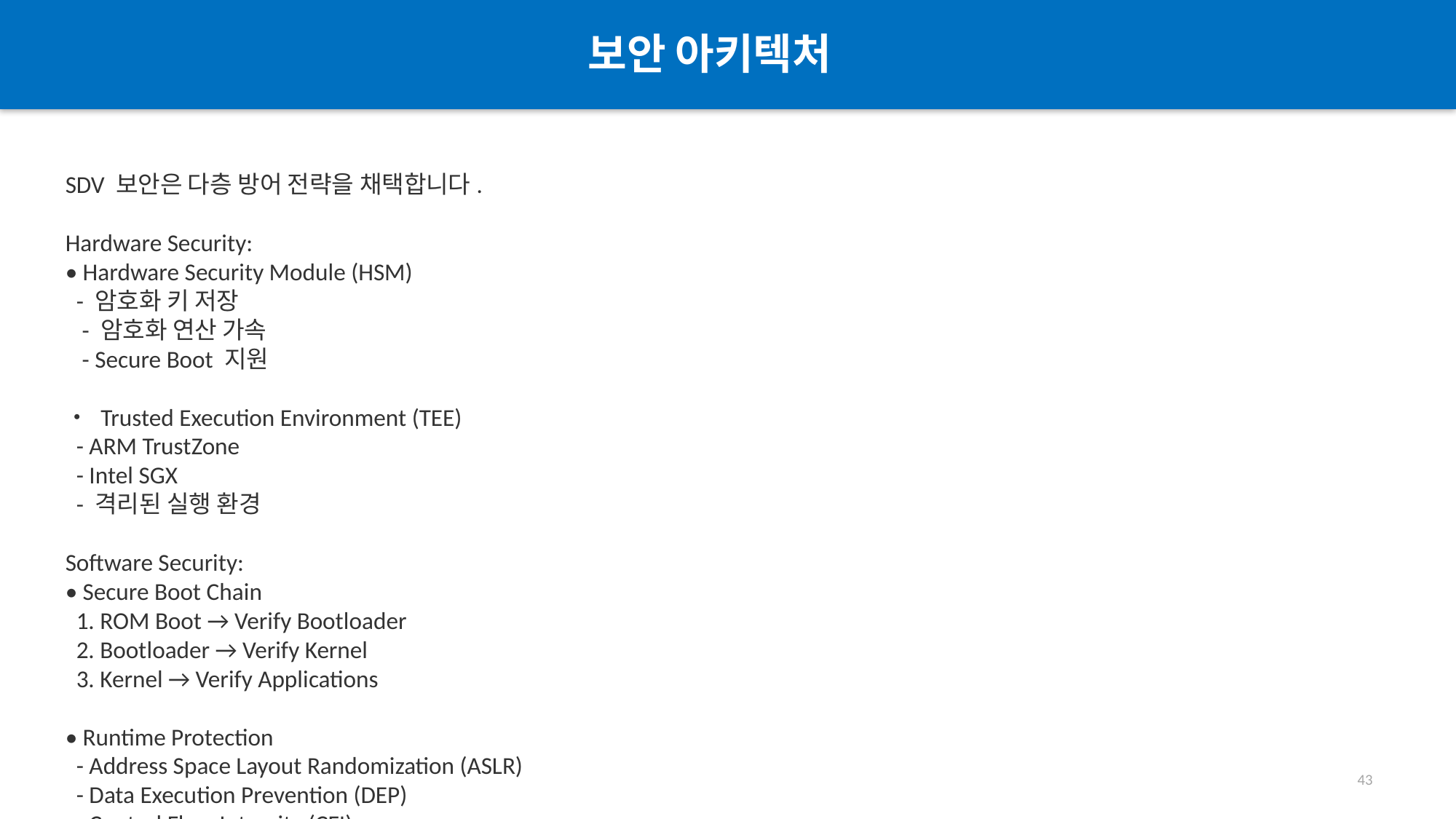

보안 아키텍처
#
SDV 보안은 다층 방어 전략을 채택합니다.
Hardware Security:
• Hardware Security Module (HSM)
  - 암호화 키 저장
  - 암호화 연산 가속
  - Secure Boot 지원
• Trusted Execution Environment (TEE)
  - ARM TrustZone
  - Intel SGX
  - 격리된 실행 환경
Software Security:
• Secure Boot Chain
  1. ROM Boot → Verify Bootloader
  2. Bootloader → Verify Kernel
  3. Kernel → Verify Applications
• Runtime Protection
  - Address Space Layout Randomization (ASLR)
  - Data Execution Prevention (DEP)
  - Control Flow Integrity (CFI)
Network Security:
• TLS 1.3 for external communication
• IPsec for internal network
• Certificate-based authentication
• Intrusion Detection System (IDS)
43